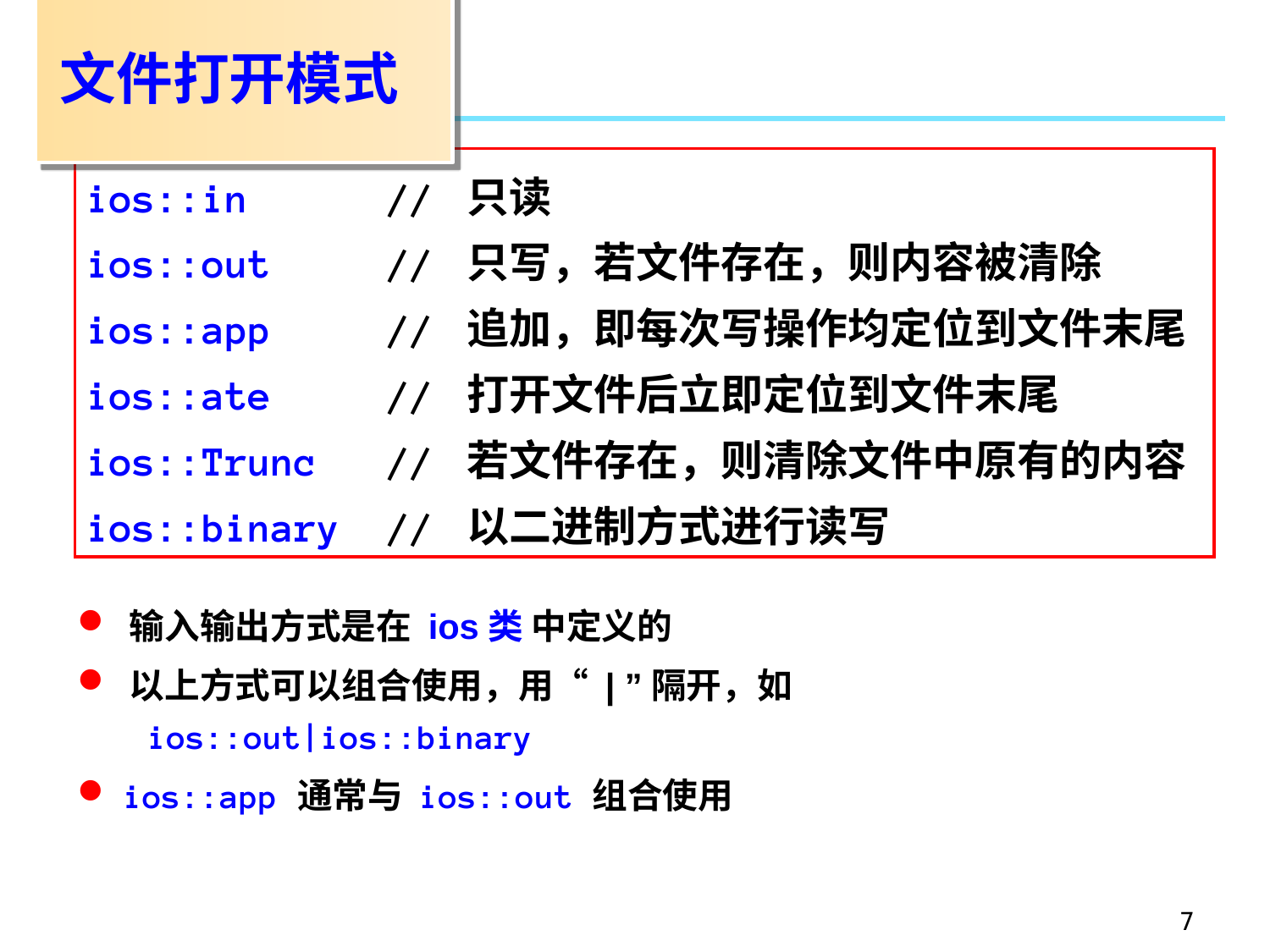

# 文件打开模式
ios::in      // 只读
ios::out     // 只写，若文件存在，则内容被清除
ios::app     // 追加，即每次写操作均定位到文件末尾
ios::ate     // 打开文件后立即定位到文件末尾
ios::Trunc   // 若文件存在，则清除文件中原有的内容
ios::binary  // 以二进制方式进行读写
 输入输出方式是在 ios类 中定义的
 以上方式可以组合使用，用“ | ”隔开，如
    ios::out|ios::binary
 ios::app 通常与 ios::out 组合使用
7